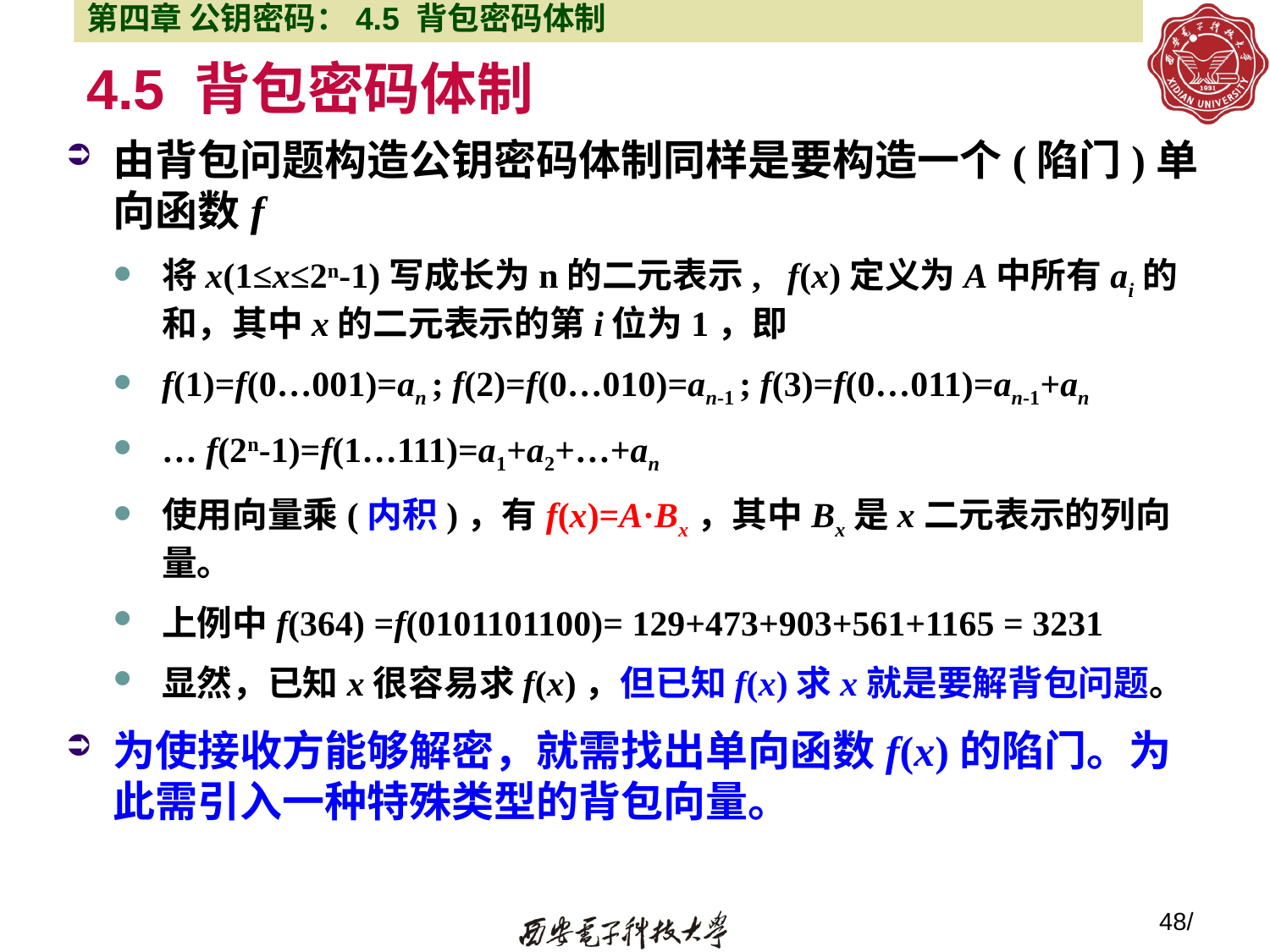

第四章 公钥密码：4.5 背包密码体制
# 4.5 背包密码体制
由背包问题构造公钥密码体制同样是要构造一个(陷门)单向函数f
将x(1≤x≤2n-1)写成长为n的二元表示,   f(x)定义为A中所有ai的和，其中x的二元表示的第i位为1，即
f(1)=f(0…001)=an ; f(2)=f(0…010)=an-1 ; f(3)=f(0…011)=an-1+an
… f(2n-1)=f(1…111)=a1+a2+…+an
使用向量乘(内积)，有f(x)=A·Bx，其中Bx是x二元表示的列向量。
上例中f(364) =f(0101101100)= 129+473+903+561+1165 = 3231
显然，已知x很容易求f(x)，但已知f(x)求x就是要解背包问题。
为使接收方能够解密，就需找出单向函数f(x)的陷门。为此需引入一种特殊类型的背包向量。

48/